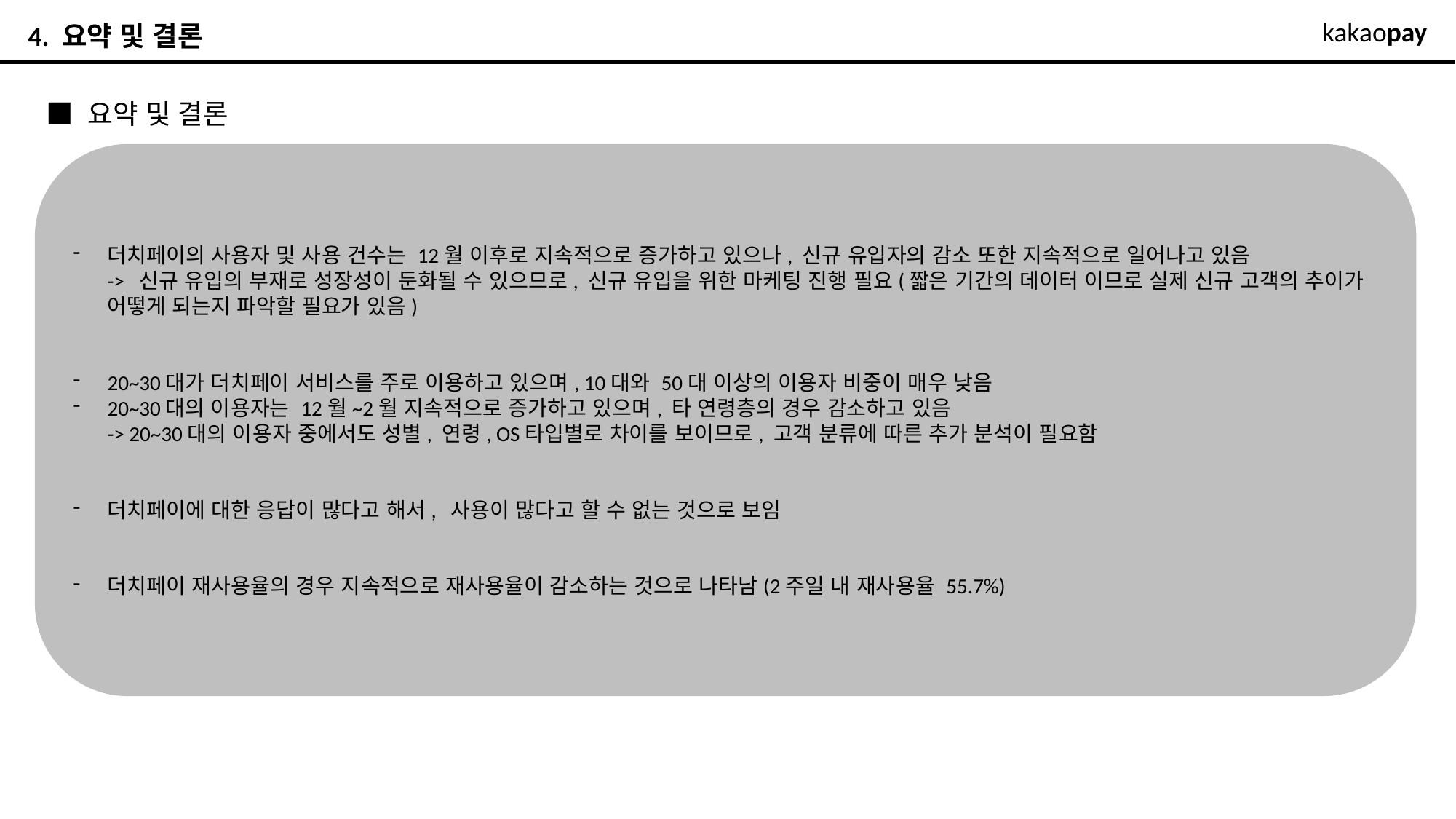

kakaopay
4. 요약 및 결론
■ 요약 및 결론
더치페이의 사용자 및 사용 건수는 12월 이후로 지속적으로 증가하고 있으나, 신규 유입자의 감소 또한 지속적으로 일어나고 있음
->  신규 유입의 부재로 성장성이 둔화될 수 있으므로, 신규 유입을 위한 마케팅 진행 필요(짧은 기간의 데이터 이므로 실제 신규 고객의 추이가 어떻게 되는지 파악할 필요가 있음)

20~30대가 더치페이 서비스를 주로 이용하고 있으며, 10대와 50대 이상의 이용자 비중이 매우 낮음
20~30대의 이용자는 12월~2월 지속적으로 증가하고 있으며, 타 연령층의 경우 감소하고 있음
-> 20~30대의 이용자 중에서도 성별, 연령, OS타입별로 차이를 보이므로, 고객 분류에 따른 추가 분석이 필요함

더치페이에 대한 응답이 많다고 해서,  사용이 많다고 할 수 없는 것으로 보임

더치페이 재사용율의 경우 지속적으로 재사용율이 감소하는 것으로 나타남(2주일 내 재사용율 55.7%)